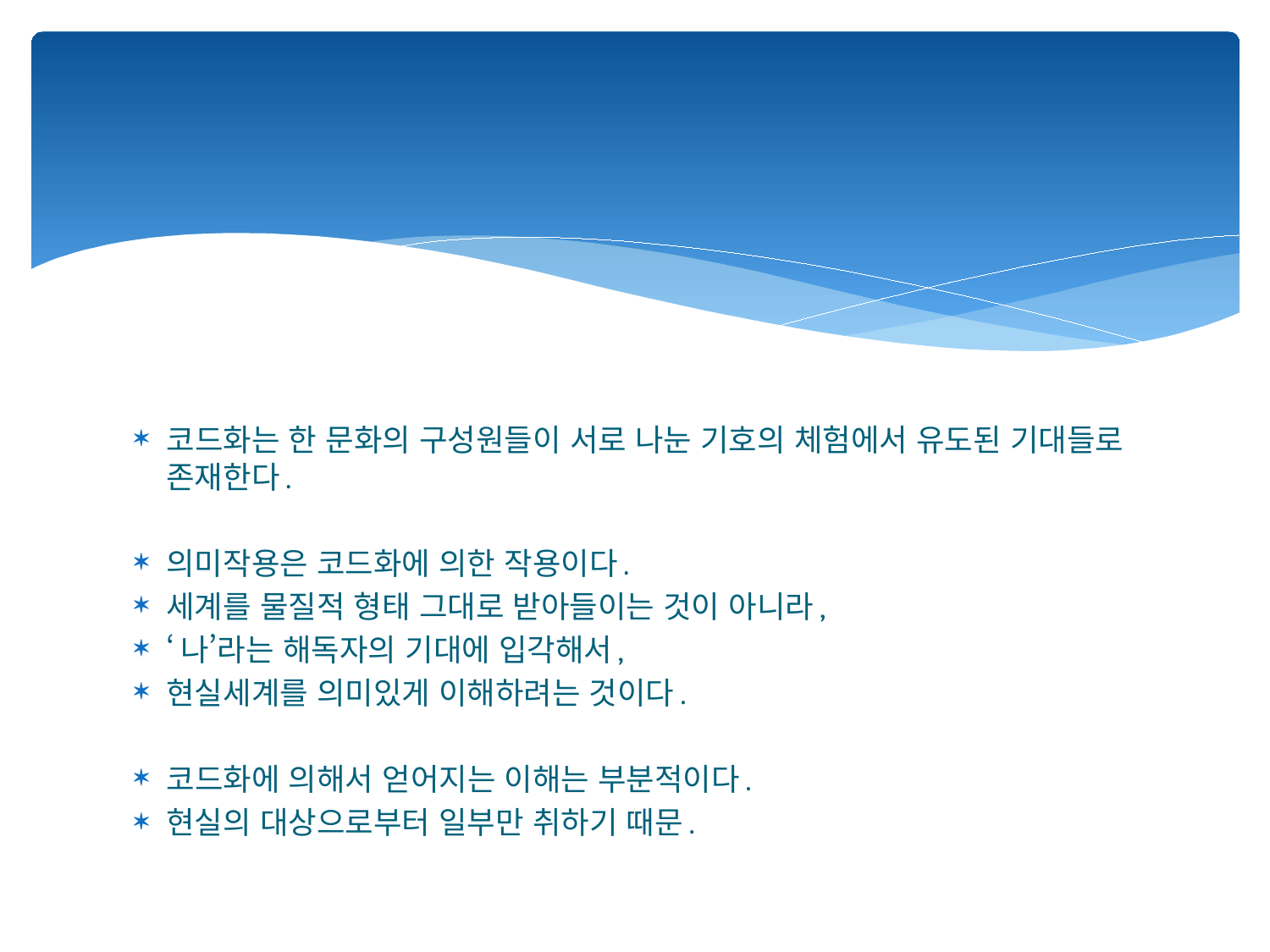

#

코드화는 한 문화의 구성원들이 서로 나눈 기호의 체험에서 유도된 기대들로 존재한다.

의미작용은 코드화에 의한 작용이다.
세계를 물질적 형태 그대로 받아들이는 것이 아니라,
‘나’라는 해독자의 기대에 입각해서,
현실세계를 의미있게 이해하려는 것이다.

코드화에 의해서 얻어지는 이해는 부분적이다.
현실의 대상으로부터 일부만 취하기 때문.